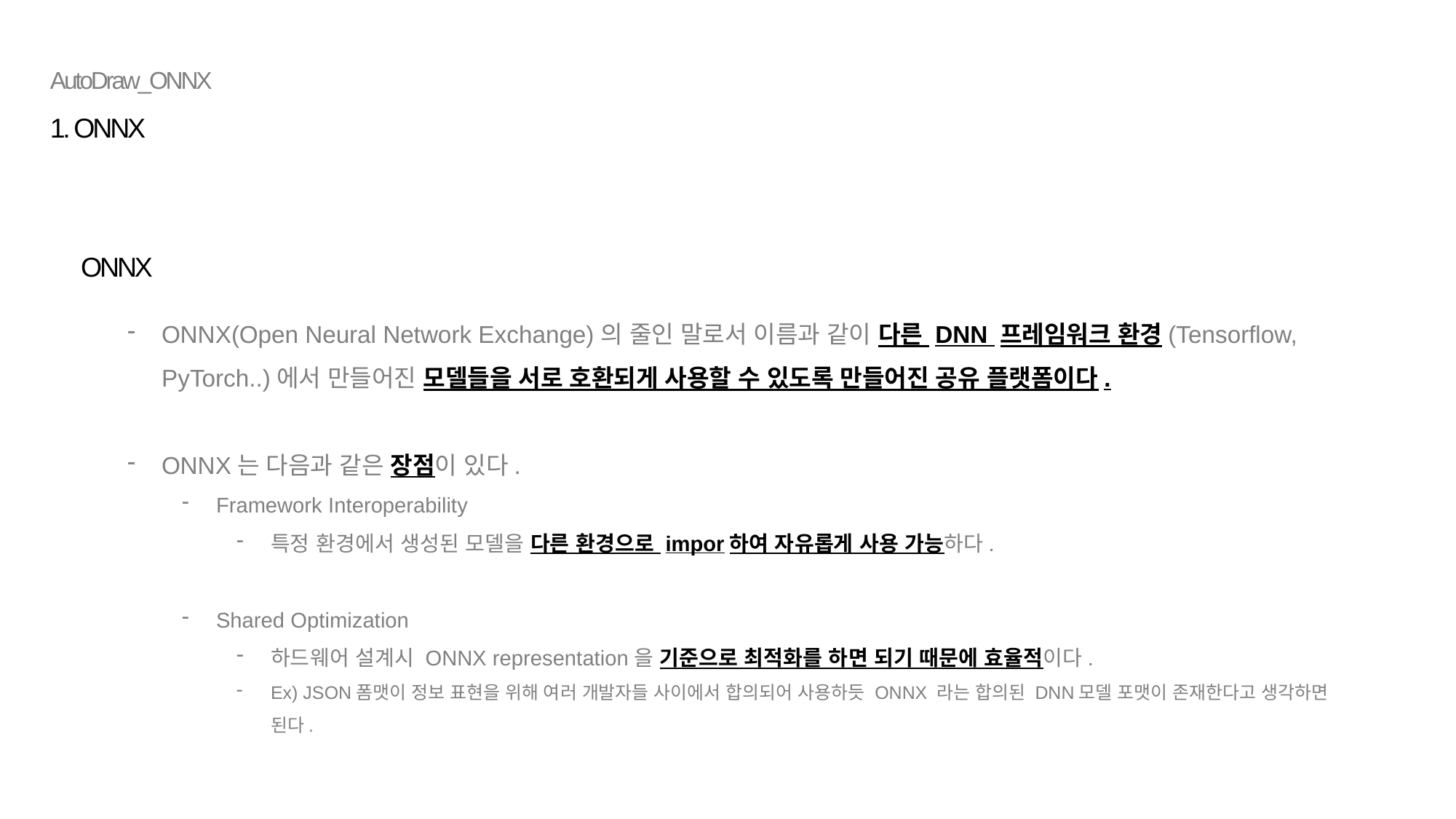

AutoDraw_ONNX
1. ONNX
ONNX
ONNX(Open Neural Network Exchange)의 줄인 말로서 이름과 같이 다른 DNN 프레임워크 환경(Tensorflow, PyTorch..)에서 만들어진 모델들을 서로 호환되게 사용할 수 있도록 만들어진 공유 플랫폼이다.

ONNX는 다음과 같은 장점이 있다.
Framework Interoperability
특정 환경에서 생성된 모델을 다른 환경으로 impor하여 자유롭게 사용 가능하다.

Shared Optimization
하드웨어 설계시 ONNX representation을 기준으로 최적화를 하면 되기 때문에 효율적이다.
Ex) JSON폼맷이 정보 표현을 위해 여러 개발자들 사이에서 합의되어 사용하듯 ONNX 라는 합의된 DNN모델 포맷이 존재한다고 생각하면 된다.